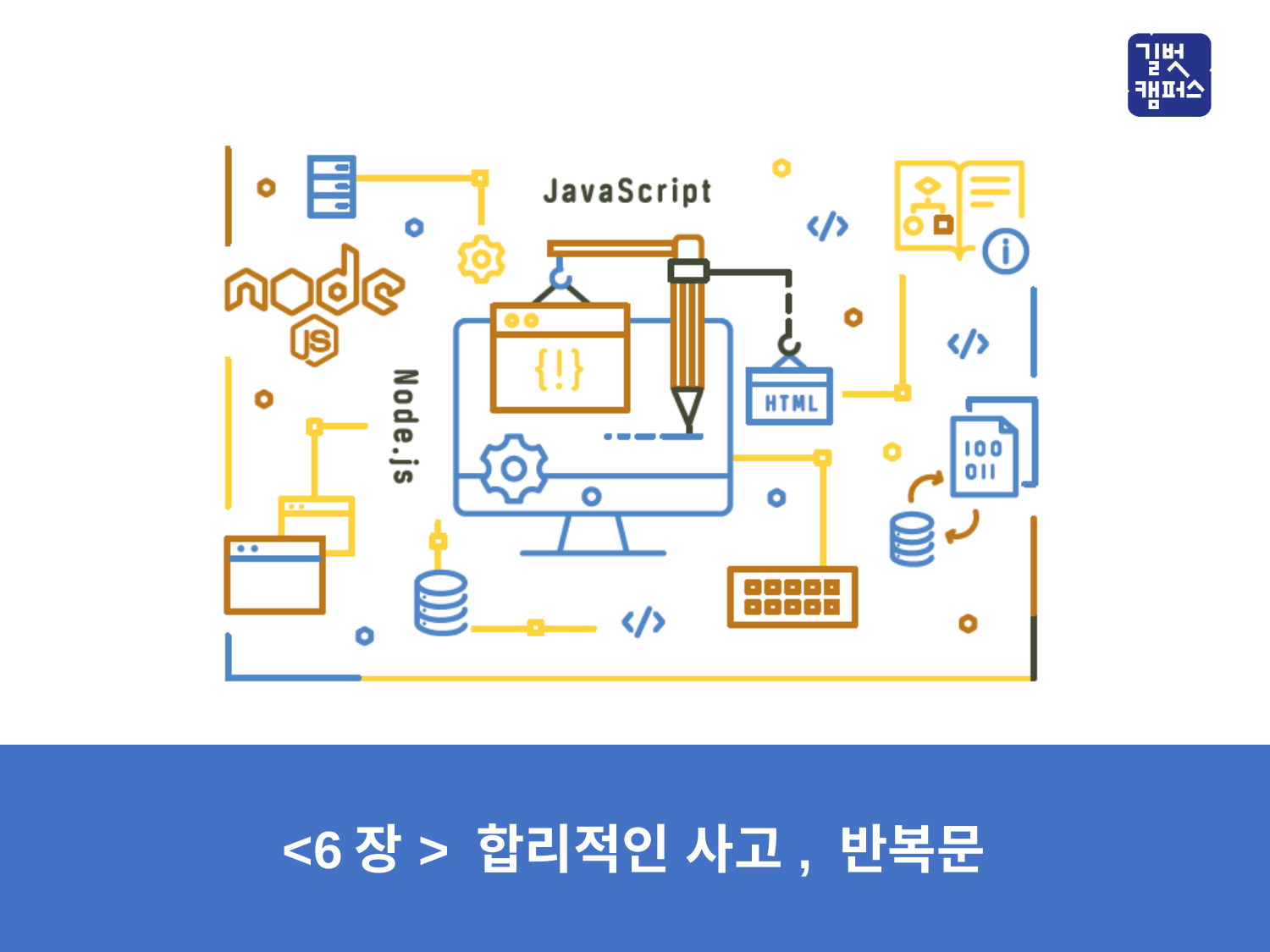

<6장> 합리적인 사고, 반복문
<1장> 전기의 기본 개념과 팅커캐드